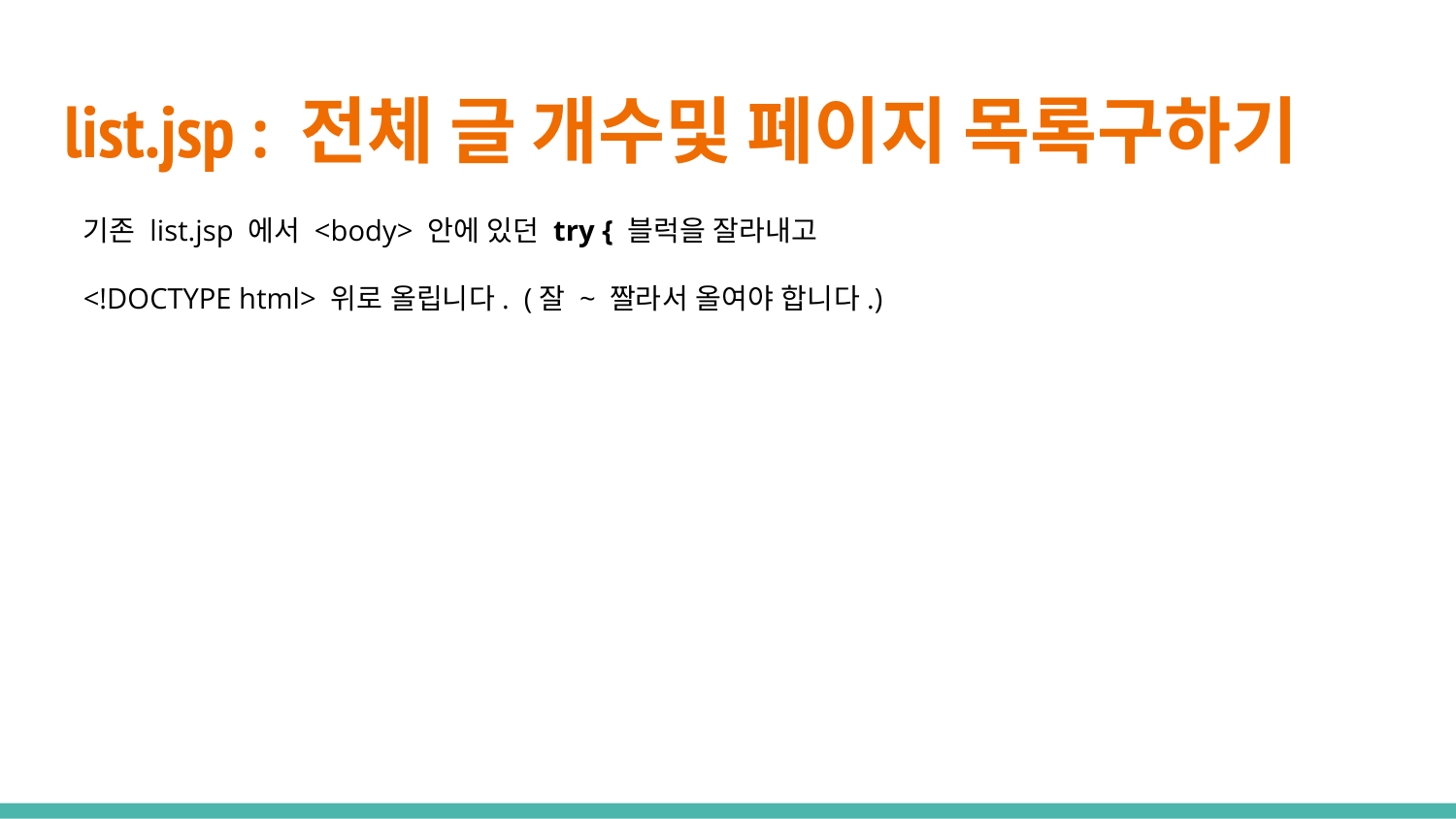

# list.jsp : 전체 글 개수및 페이지 목록구하기
기존 list.jsp 에서 <body> 안에 있던 try { 블럭을 잘라내고

<!DOCTYPE html> 위로 올립니다.  (잘 ~ 짤라서 올여야 합니다.)